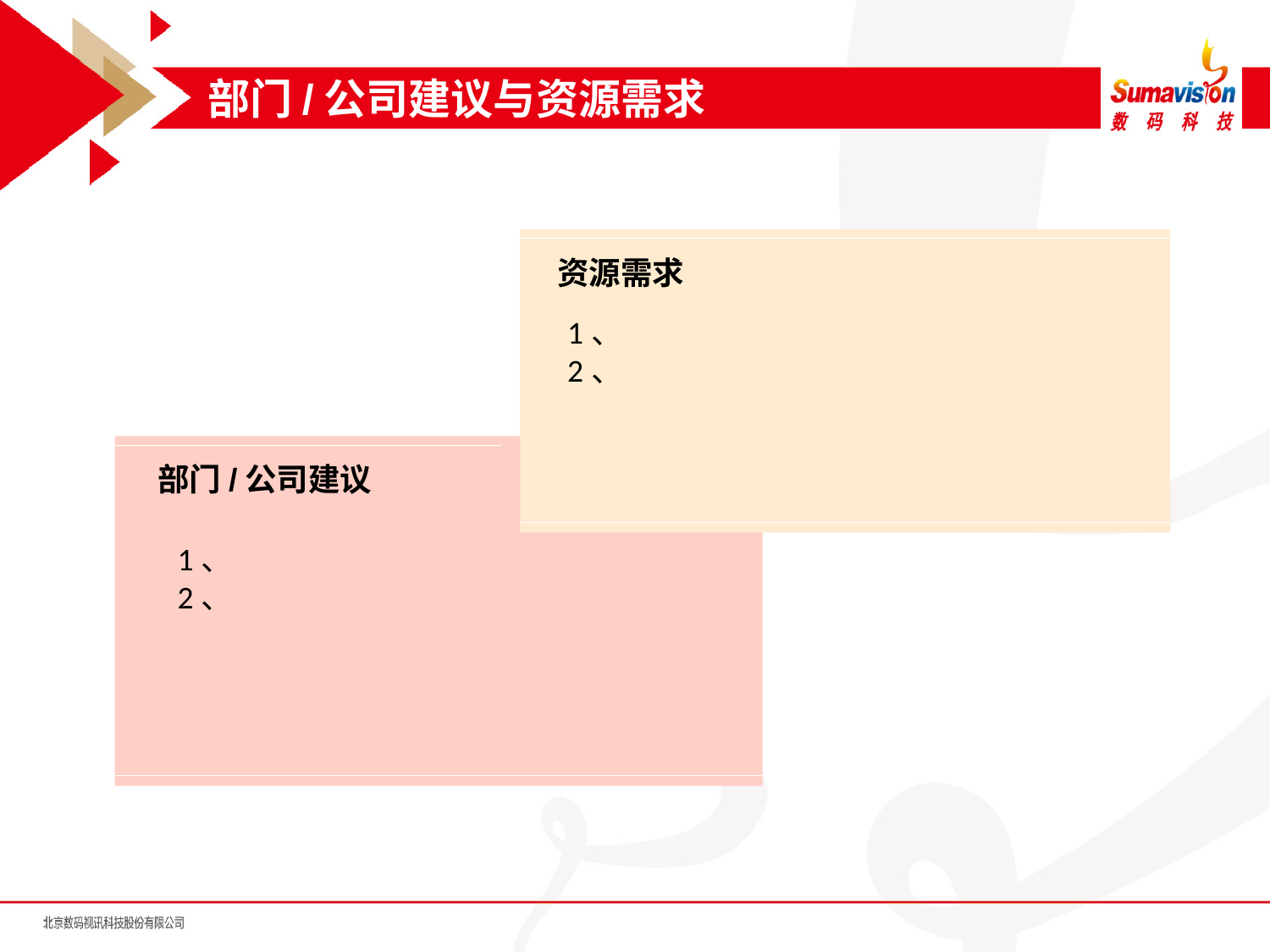

部门/公司建议与资源需求

资源需求
1、
2、

部门/公司建议
1、
2、